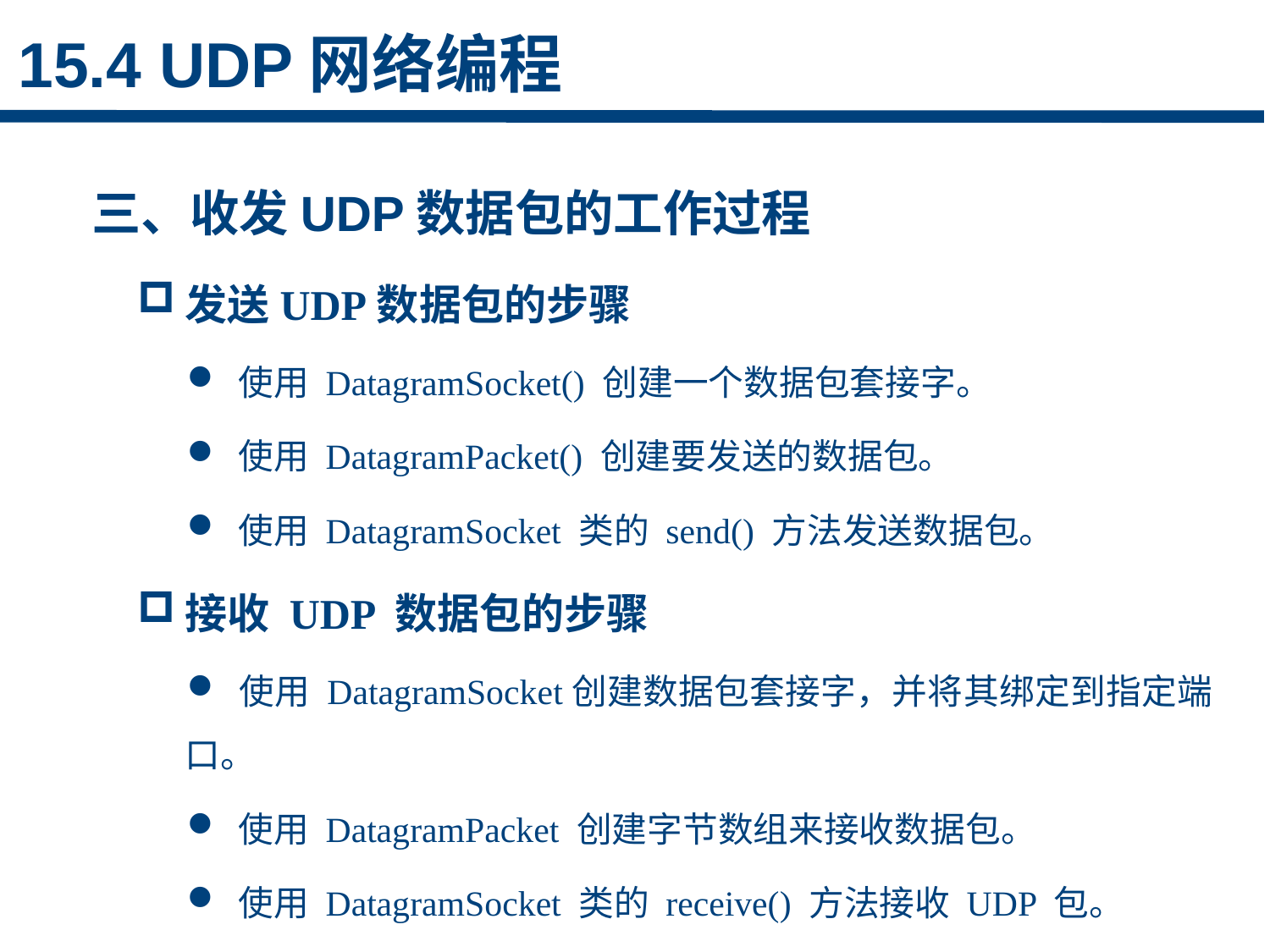

15.4 UDP网络编程
三、收发UDP数据包的工作过程
发送UDP数据包的步骤
 使用 DatagramSocket() 创建一个数据包套接字。
 使用 DatagramPacket() 创建要发送的数据包。
 使用 DatagramSocket 类的 send() 方法发送数据包。
接收 UDP 数据包的步骤
 使用 DatagramSocket创建数据包套接字，并将其绑定到指定端口。
 使用 DatagramPacket 创建字节数组来接收数据包。
 使用 DatagramSocket 类的 receive() 方法接收 UDP 包。
点击添加文本
点击添加文本
点击添加文本
点击添加文本